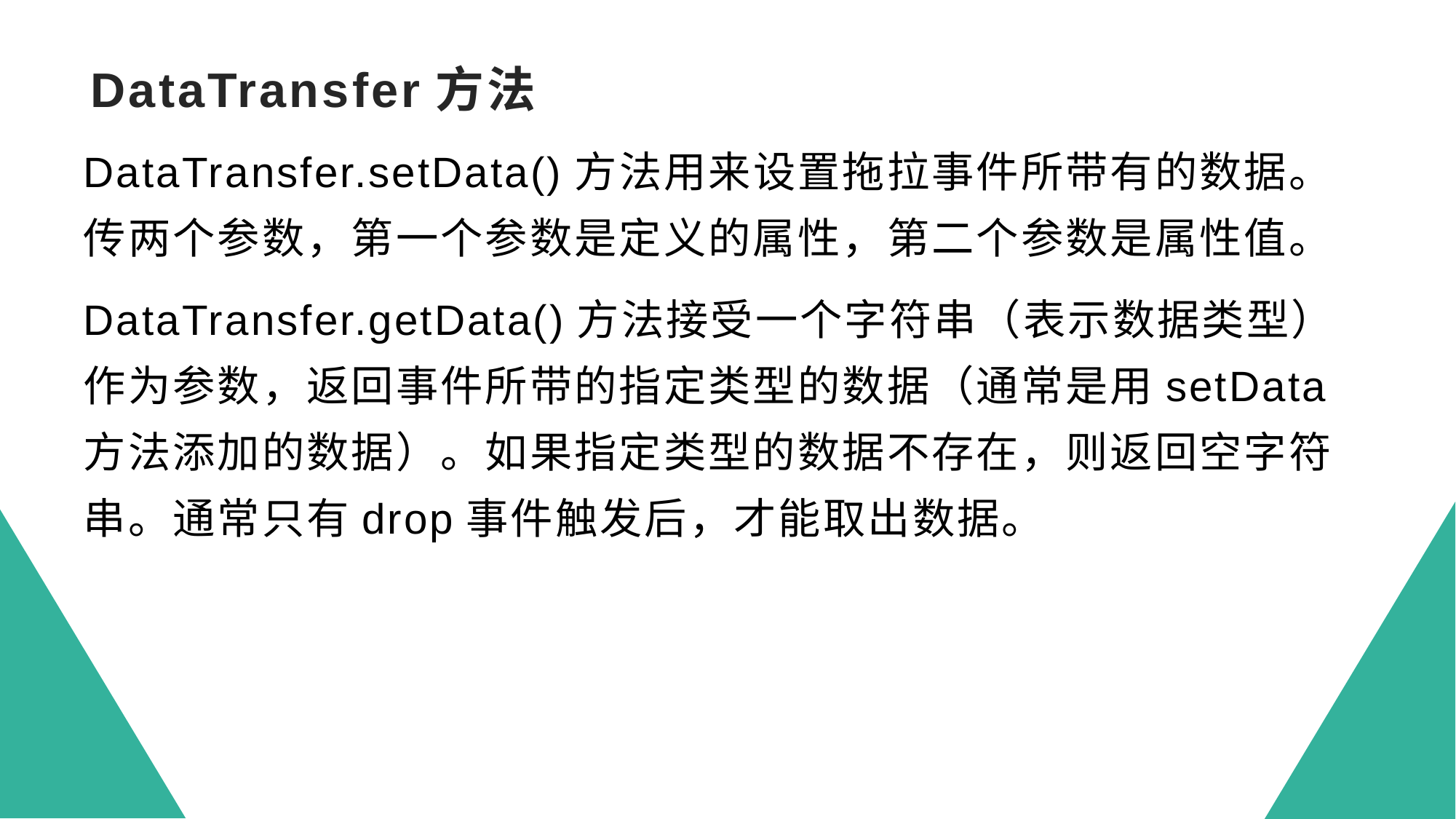

# DataTransfer方法
DataTransfer.setData()方法用来设置拖拉事件所带有的数据。传两个参数，第一个参数是定义的属性，第二个参数是属性值。
DataTransfer.getData()方法接受一个字符串（表示数据类型）作为参数，返回事件所带的指定类型的数据（通常是用setData方法添加的数据）。如果指定类型的数据不存在，则返回空字符串。通常只有drop事件触发后，才能取出数据。